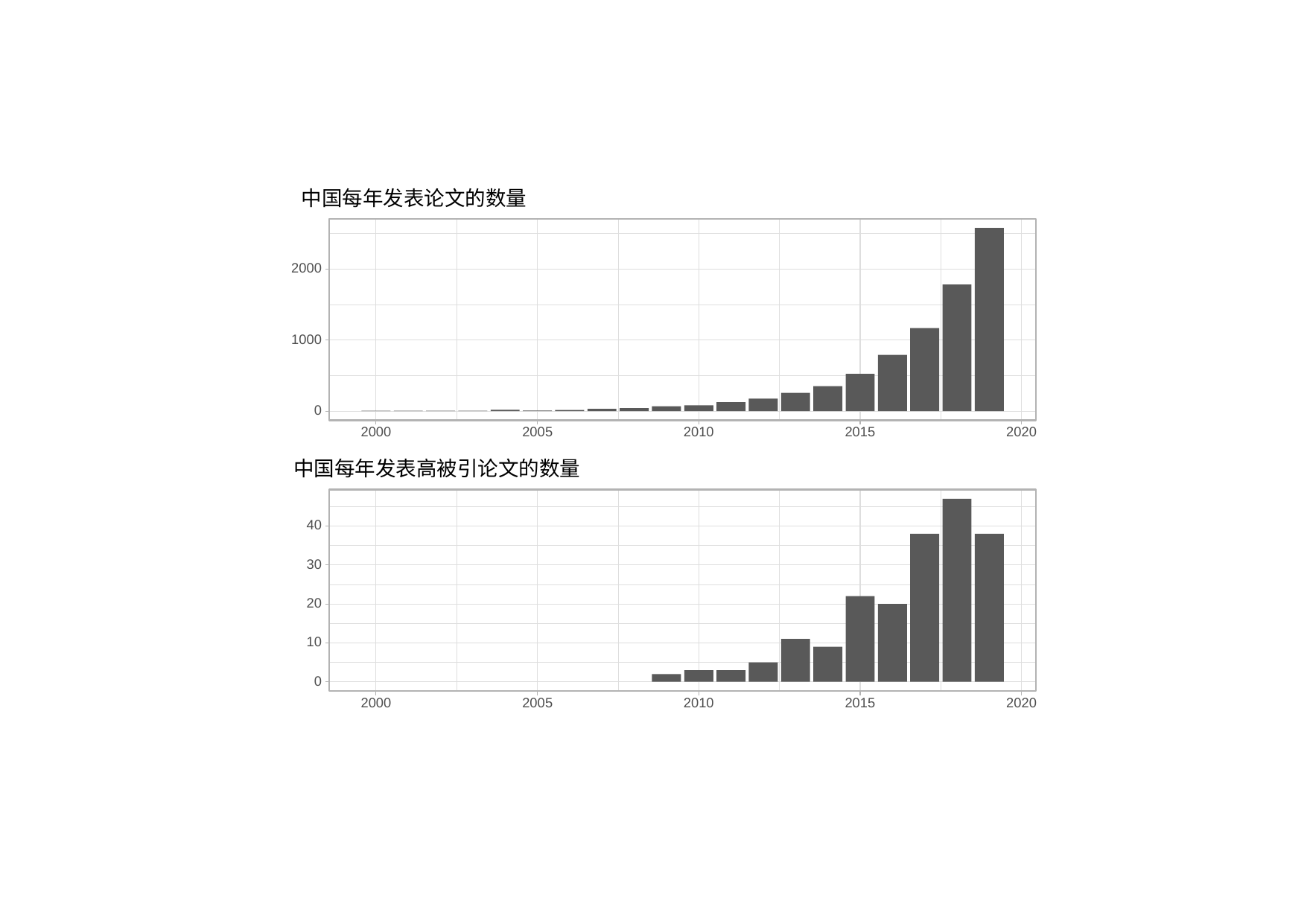

中国每年发表论文的数量

2000

1000

0

2000
2005
2010
2015
2020

中国每年发表高被引论文的数量

40

30

20

10

0

2000
2005
2010
2015
2020